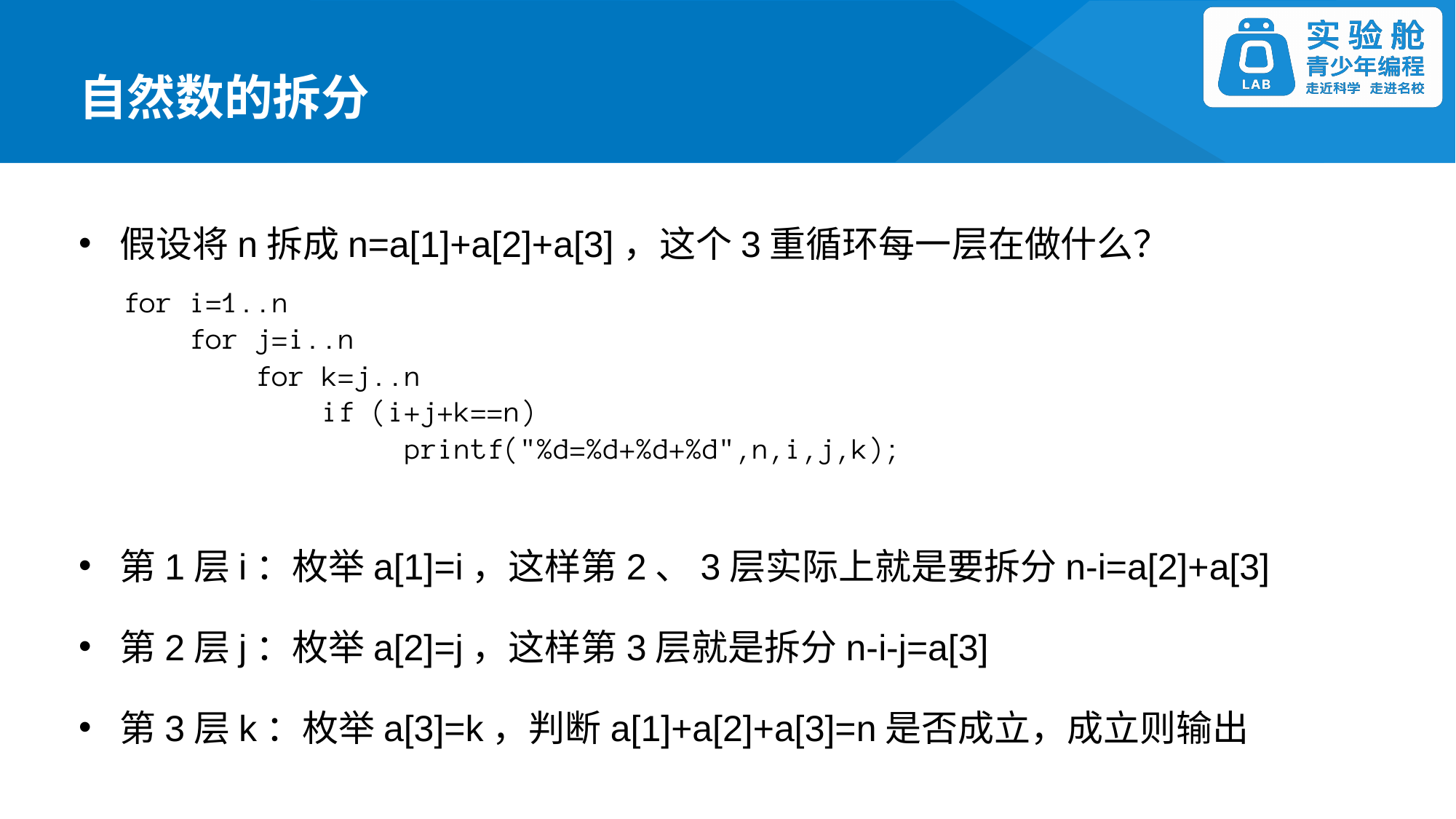

自然数的拆分
假设将n拆成n=a[1]+a[2]+a[3]，这个3重循环每一层在做什么？

第1层i：枚举a[1]=i，这样第2、3层实际上就是要拆分n-i=a[2]+a[3]
第2层j：枚举a[2]=j，这样第3层就是拆分n-i-j=a[3]
第3层k：枚举a[3]=k，判断a[1]+a[2]+a[3]=n是否成立，成立则输出
for i=1..n
    for j=i..n
        for k=j..n
            if (i+j+k==n)
                 printf("%d=%d+%d+%d",n,i,j,k);